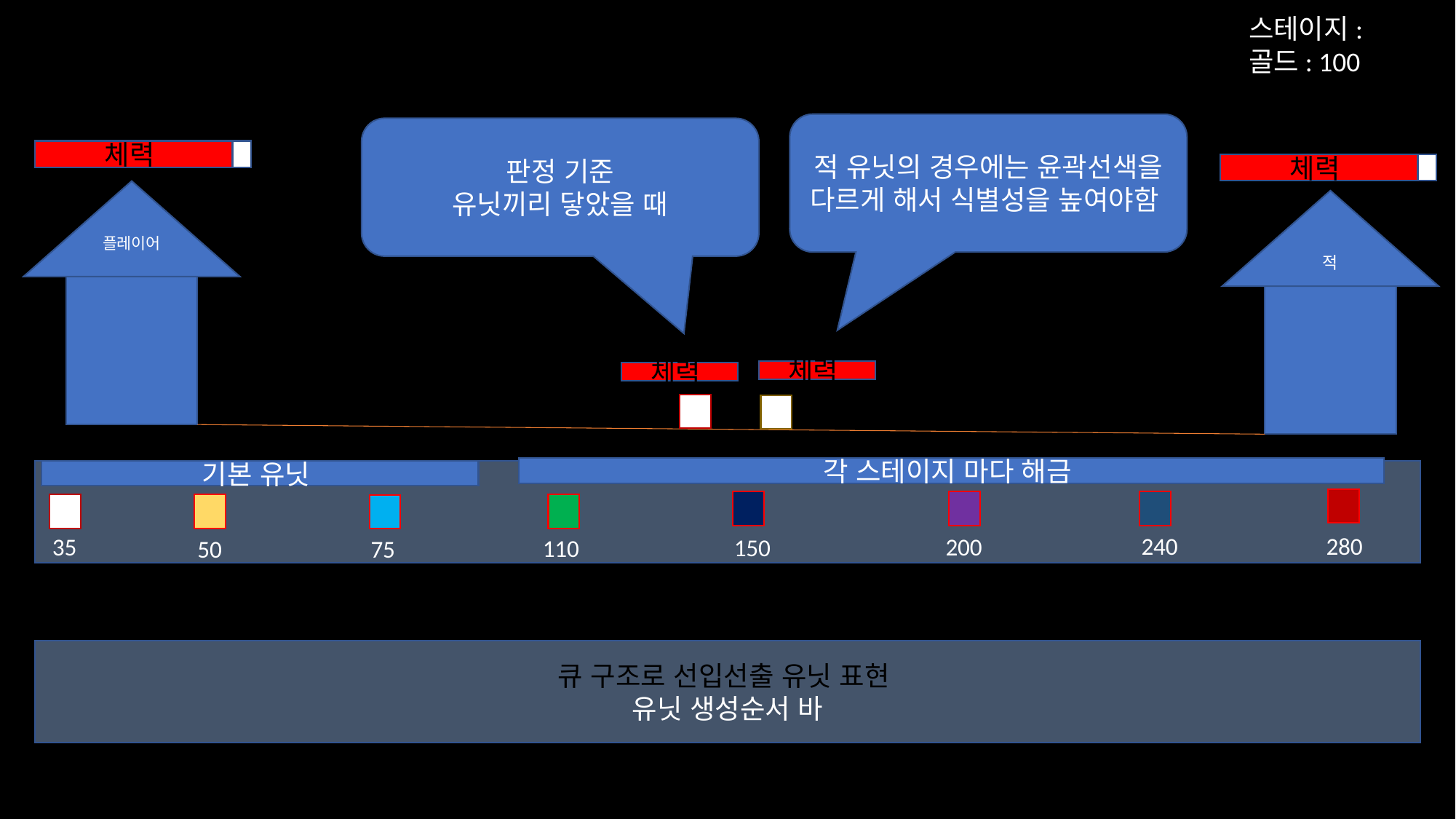

스테이지:
골드: 100
적 유닛의 경우에는 윤곽선색을 다르게 해서 식별성을 높여야함
판정 기준
유닛끼리 닿았을 때
체력
체력
체력
체력
플레이어
적

체력
체력

각 스테이지 마다 해금
기본 유닛

280

240

35

200

150

110

50

75

큐 구조로 선입선출 유닛 표현
유닛 생성순서 바